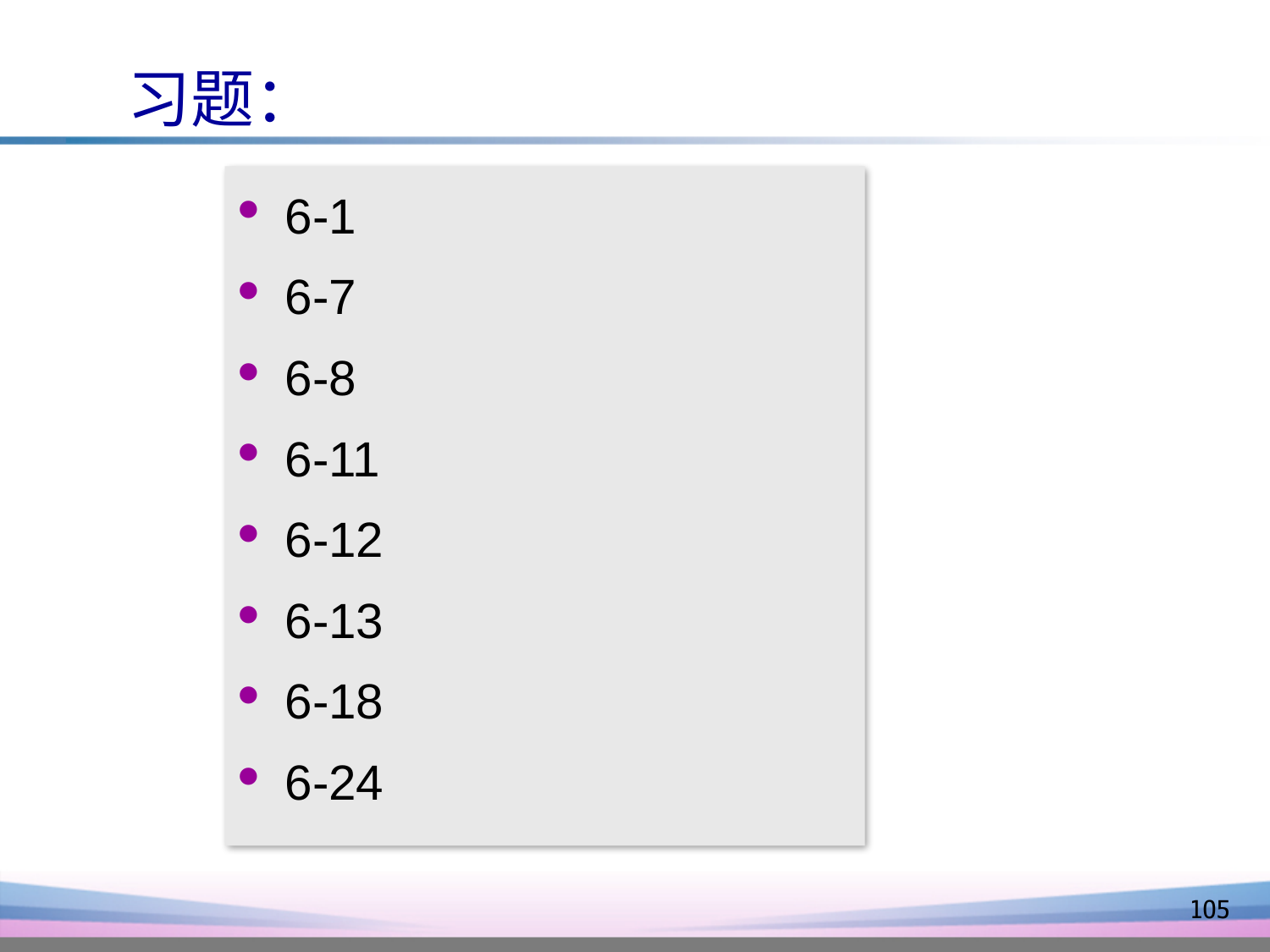

习题：
6-1
6-7
6-8
6-11
6-12
6-13
6-18
6-24
105